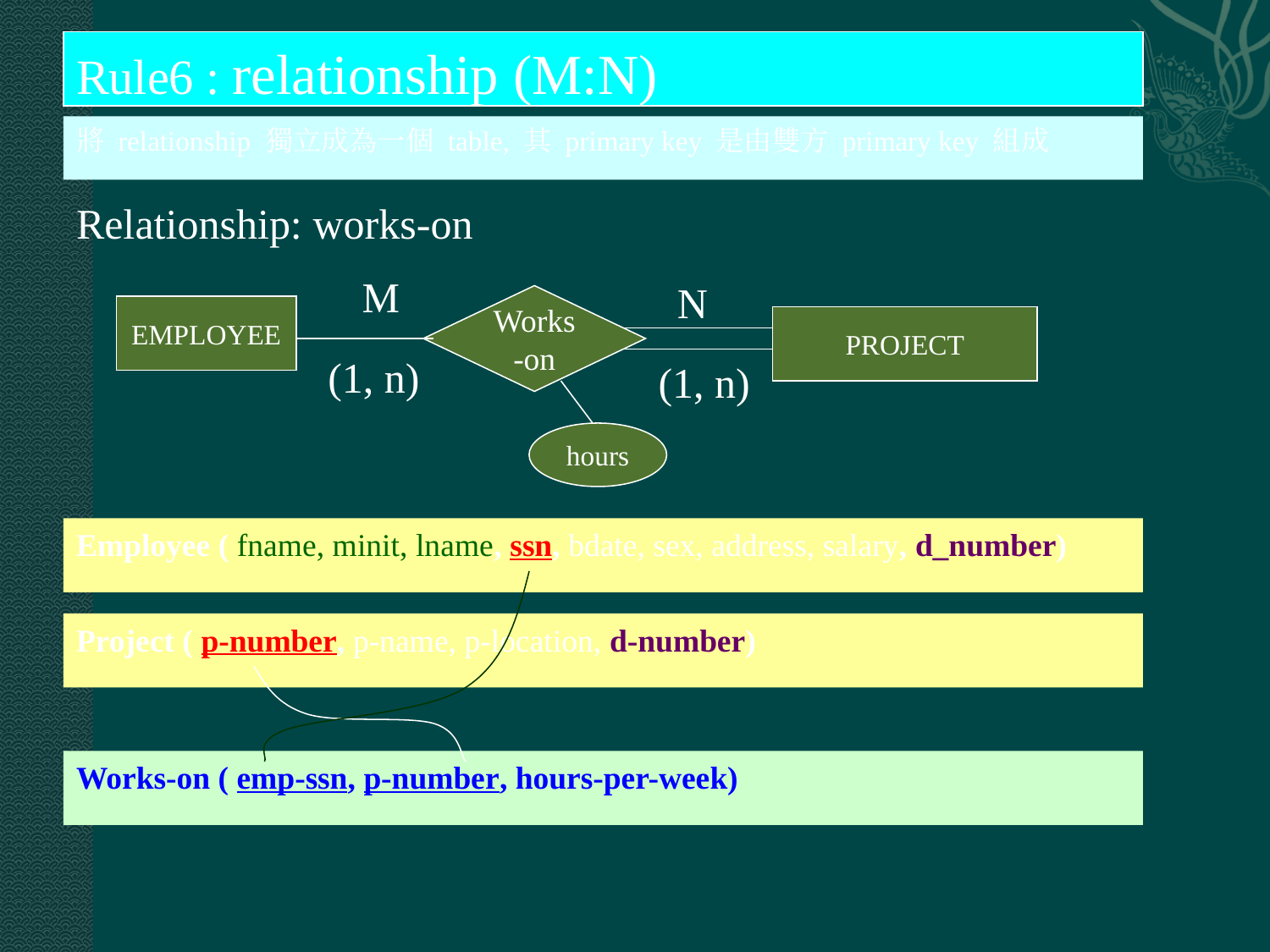

Rule6 : relationship (M:N)
將 relationship 獨立成為一個 table, 其 primary key 是由雙方 primary key 組成
Relationship: works-on
M
N
Works-on
EMPLOYEE
PROJECT
(1, n)
(1, n)
hours
Employee ( fname, minit, lname, ssn, bdate, sex, address, salary, d_number)

Project ( p-number, p-name, p-location, d-number)

Works-on ( emp-ssn, p-number, hours-per-week)